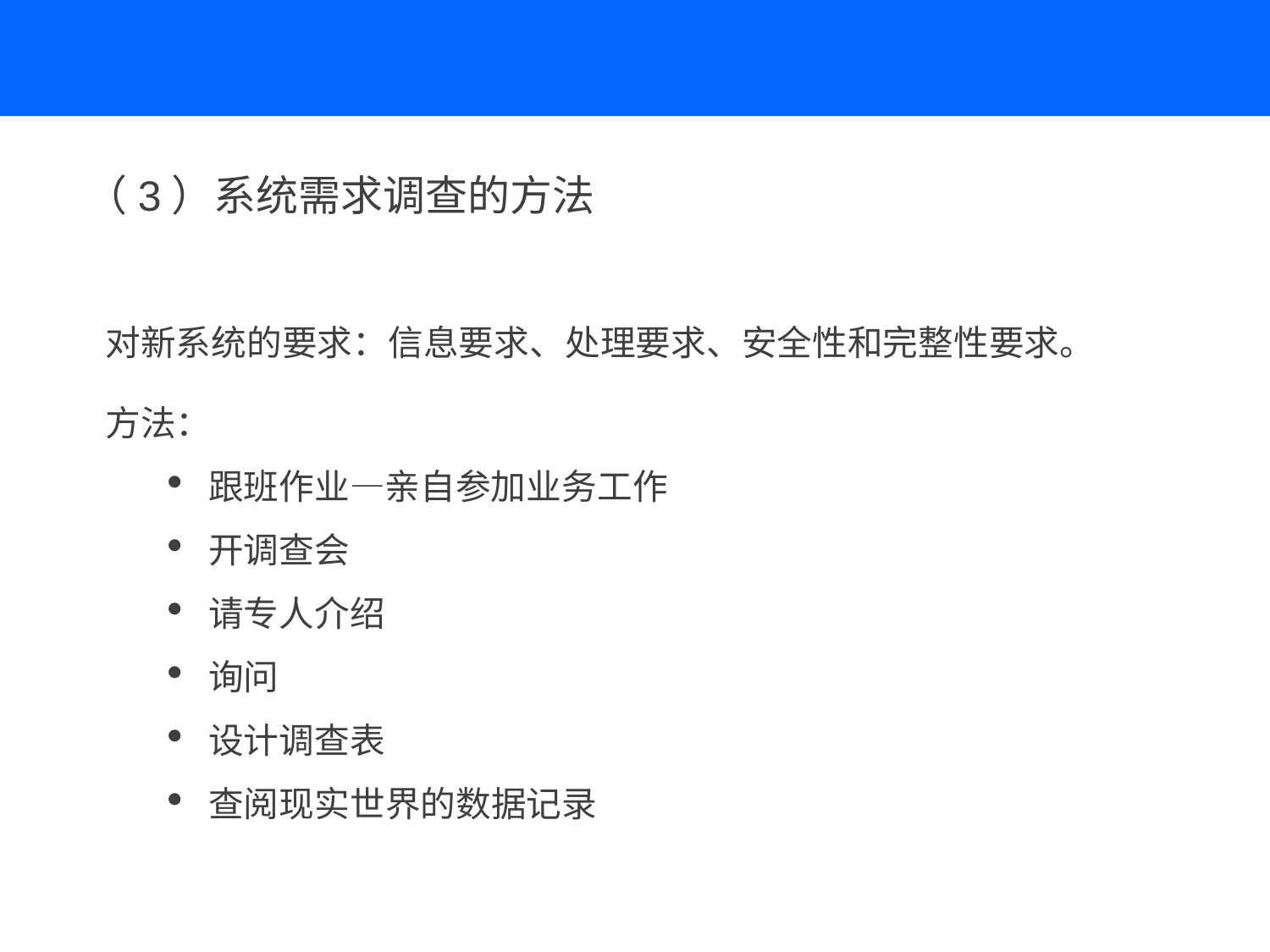

（3）系统需求调查的方法
对新系统的要求：信息要求、处理要求、安全性和完整性要求。
方法：
跟班作业—亲自参加业务工作
开调查会
请专人介绍
询问
设计调查表
查阅现实世界的数据记录